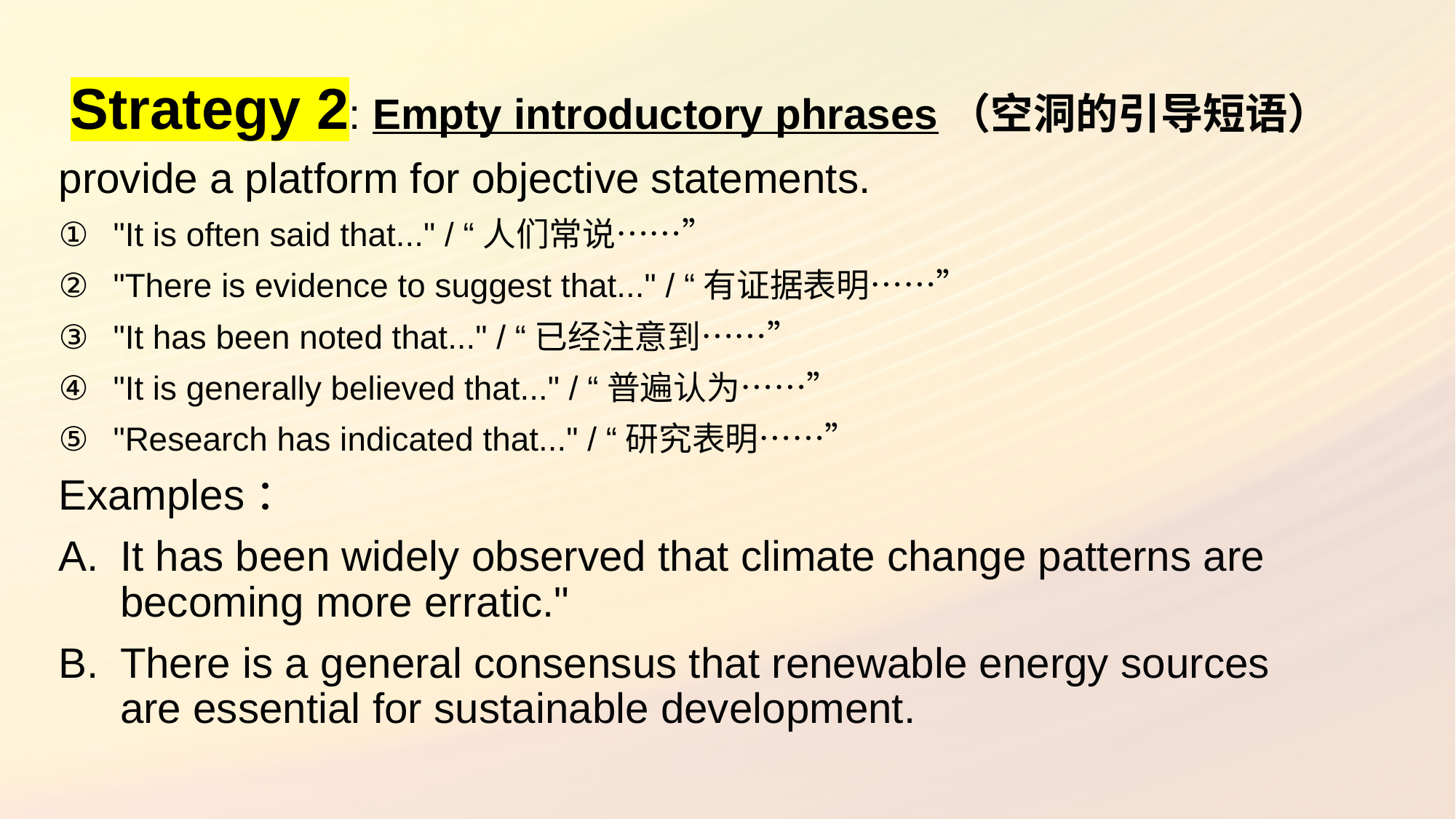

#
 Strategy 2: Empty introductory phrases（空洞的引导短语）
provide a platform for objective statements.
"It is often said that..." / “人们常说……”
"There is evidence to suggest that..." / “有证据表明……”
"It has been noted that..." / “已经注意到……”
"It is generally believed that..." / “普遍认为……”
"Research has indicated that..." / “研究表明……”
Examples：
It has been widely observed that climate change patterns are becoming more erratic."
There is a general consensus that renewable energy sources are essential for sustainable development.